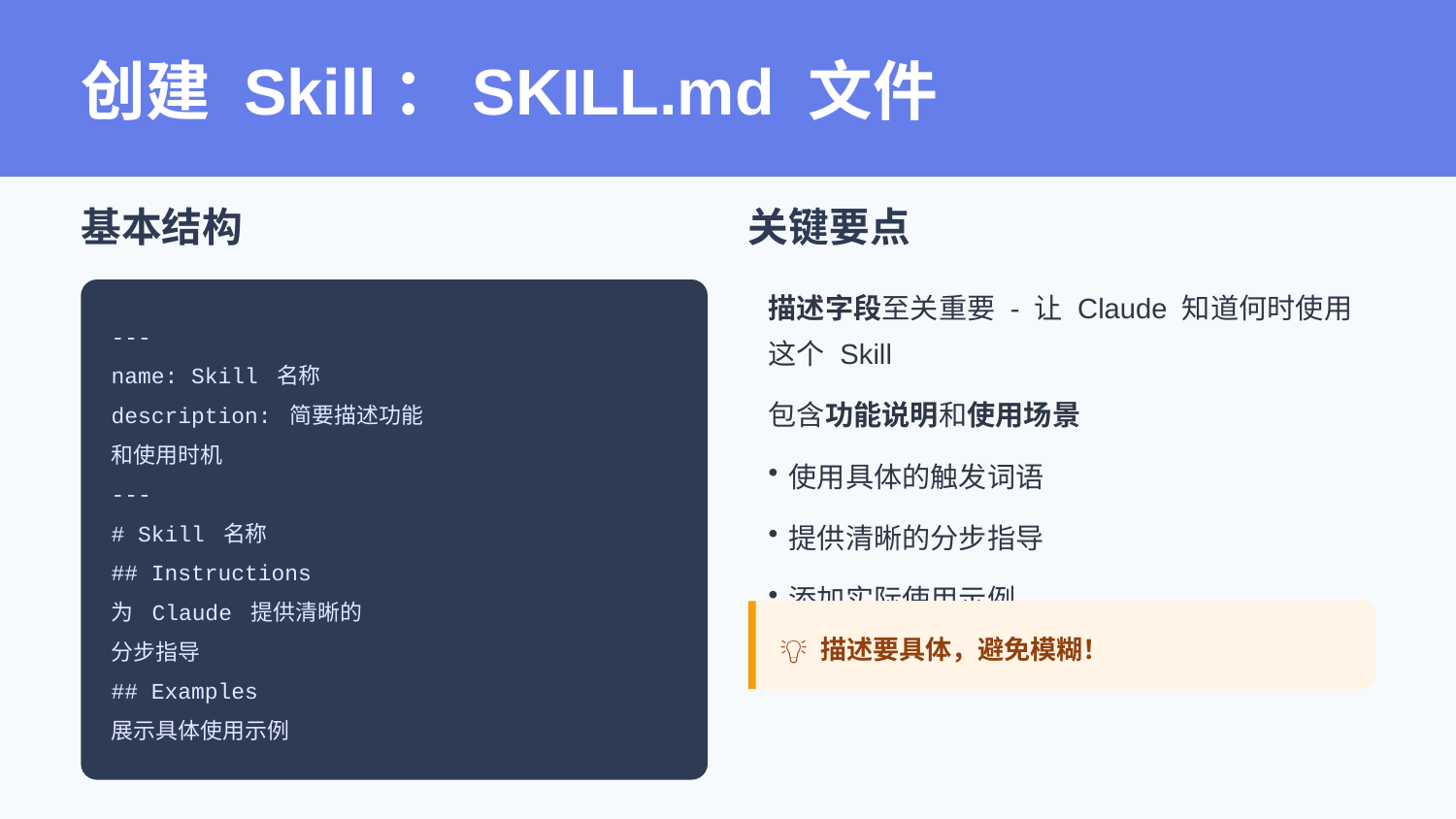

创建 Skill：SKILL.md 文件
基本结构
关键要点

描述字段至关重要 - 让 Claude 知道何时使用这个 Skill
包含功能说明和使用场景
使用具体的触发词语
提供清晰的分步指导
添加实际使用示例
---
name: Skill 名称
description: 简要描述功能
和使用时机
---
# Skill 名称
## Instructions
为 Claude 提供清晰的

💡 描述要具体，避免模糊！
分步指导
## Examples
展示具体使用示例